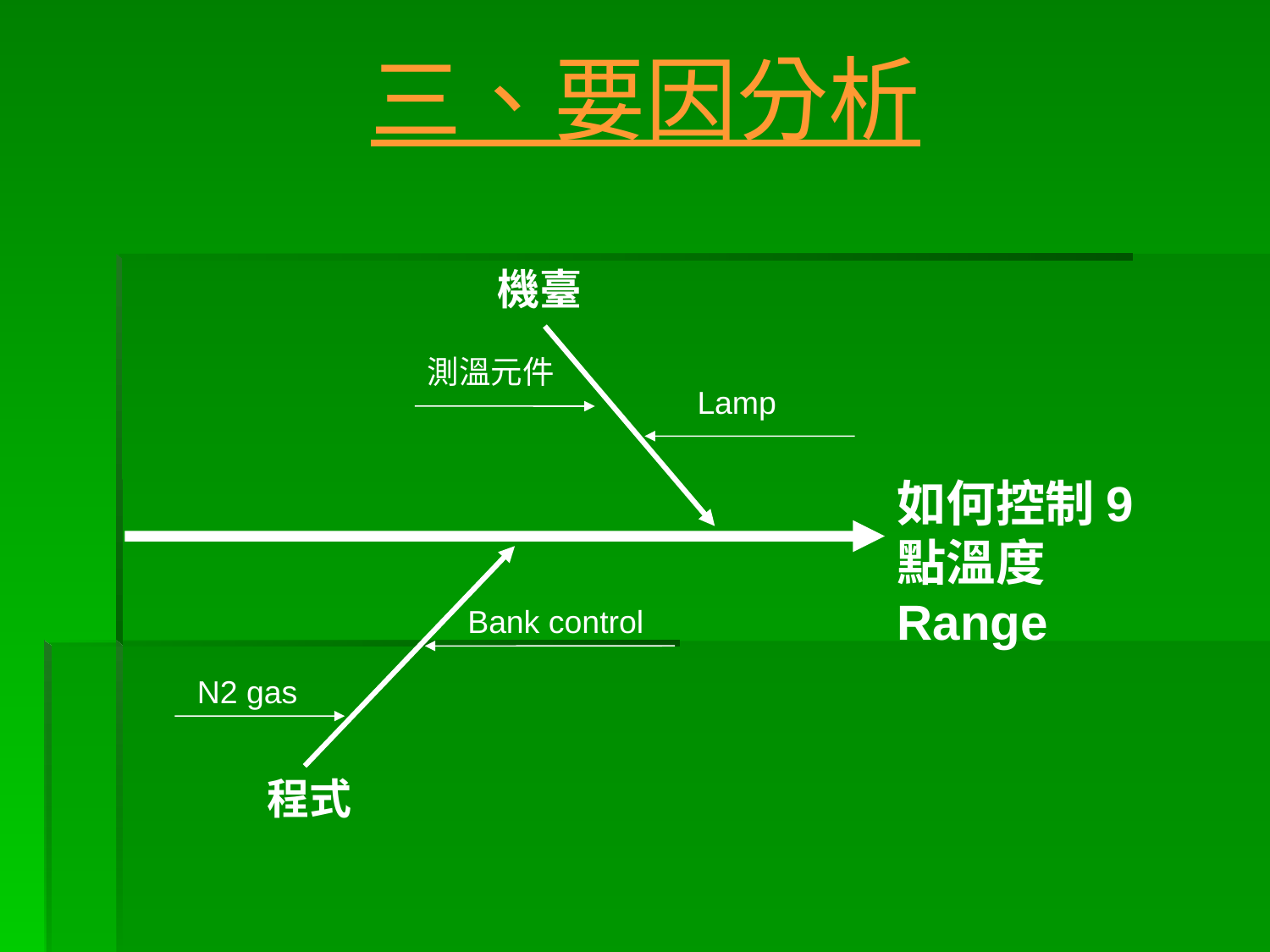

# 三、要因分析
機臺

測溫元件
Lamp

如何控制9點溫度 Range

Bank control

N2 gas

程式